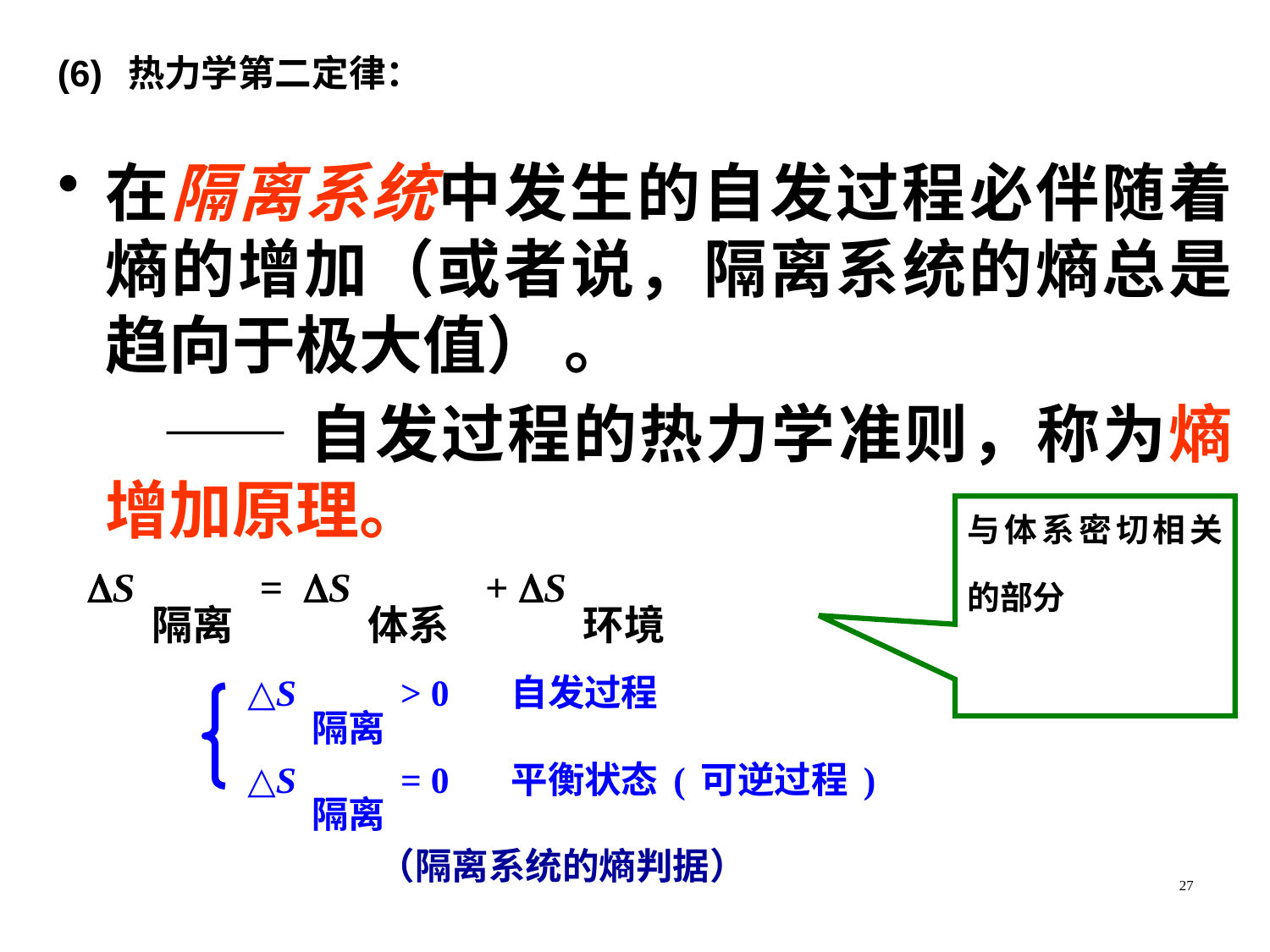

(6) 热力学第二定律：
在隔离系统中发生的自发过程必伴随着熵的增加（或者说，隔离系统的熵总是趋向于极大值） 。
      ——自发过程的热力学准则，称为熵增加原理。
与体系密切相关的部分
ΔS隔离 =  ΔS体系  + ΔS环境
△S隔离> 0     自发过程
△S隔离= 0     平衡状态(可逆过程)
              （隔离系统的熵判据）

27
27